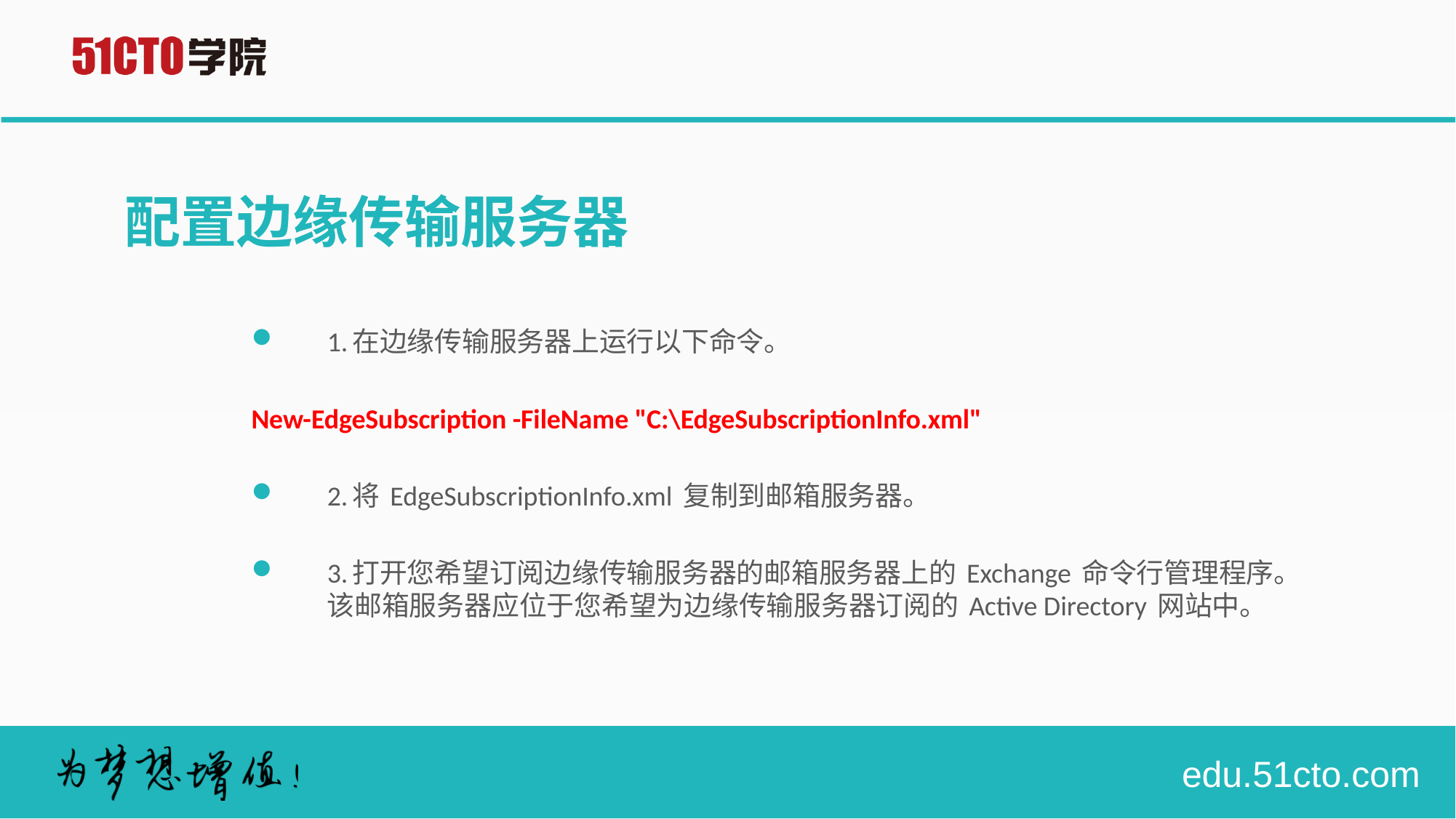

# 配置边缘传输服务器

1.在边缘传输服务器上运行以下命令。

New-EdgeSubscription -FileName "C:\EdgeSubscriptionInfo.xml"

2.将 EdgeSubscriptionInfo.xml 复制到邮箱服务器。

3.打开您希望订阅边缘传输服务器的邮箱服务器上的 Exchange 命令行管理程序。该邮箱服务器应位于您希望为边缘传输服务器订阅的 Active Directory 网站中。